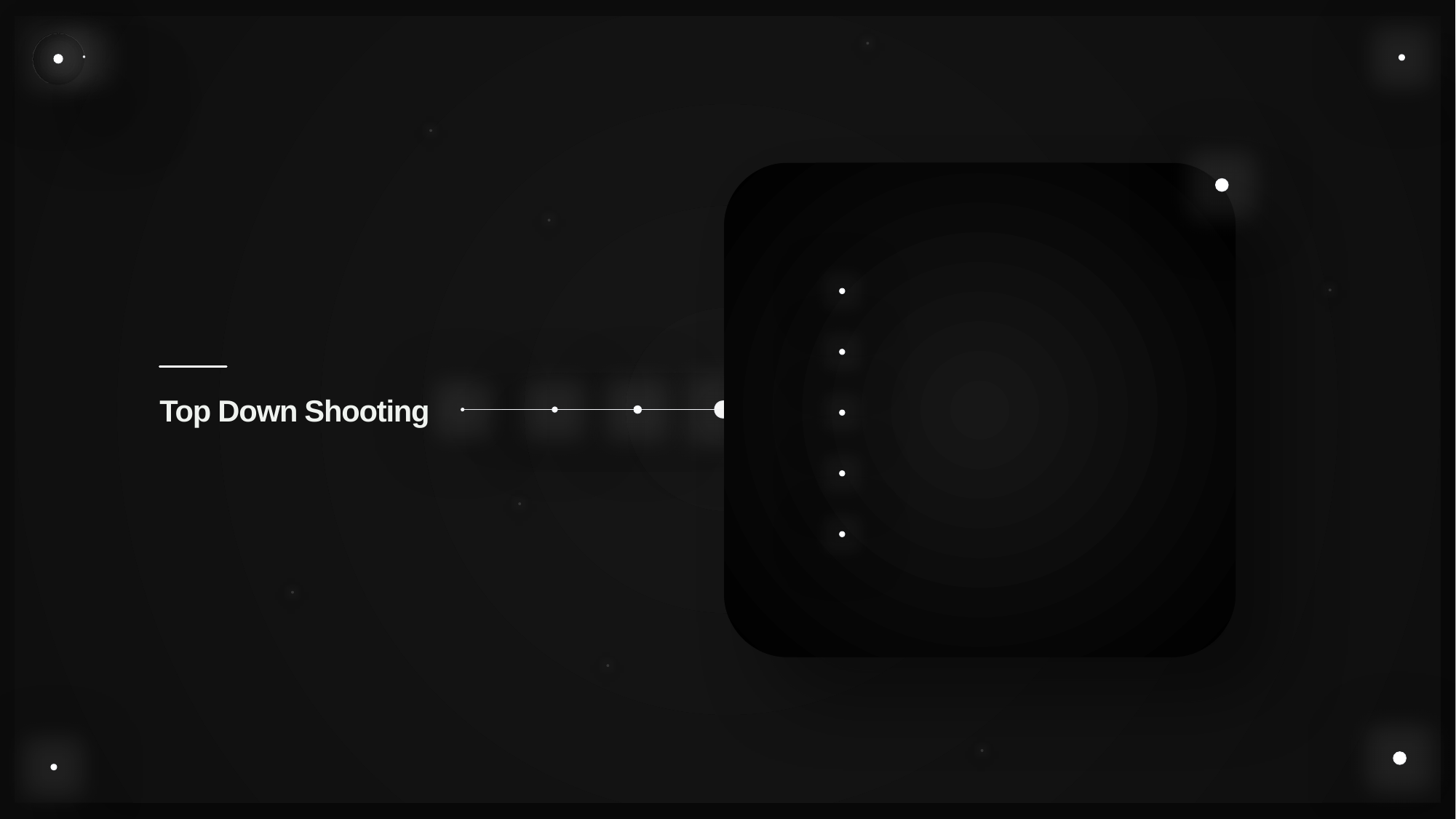

내려다 보는 3인칭

총으로 적을 처치

랜덤으로 Actor 생성

많은 시간 살아남기

한정된 총알

게임 제목

Top Down Shooting